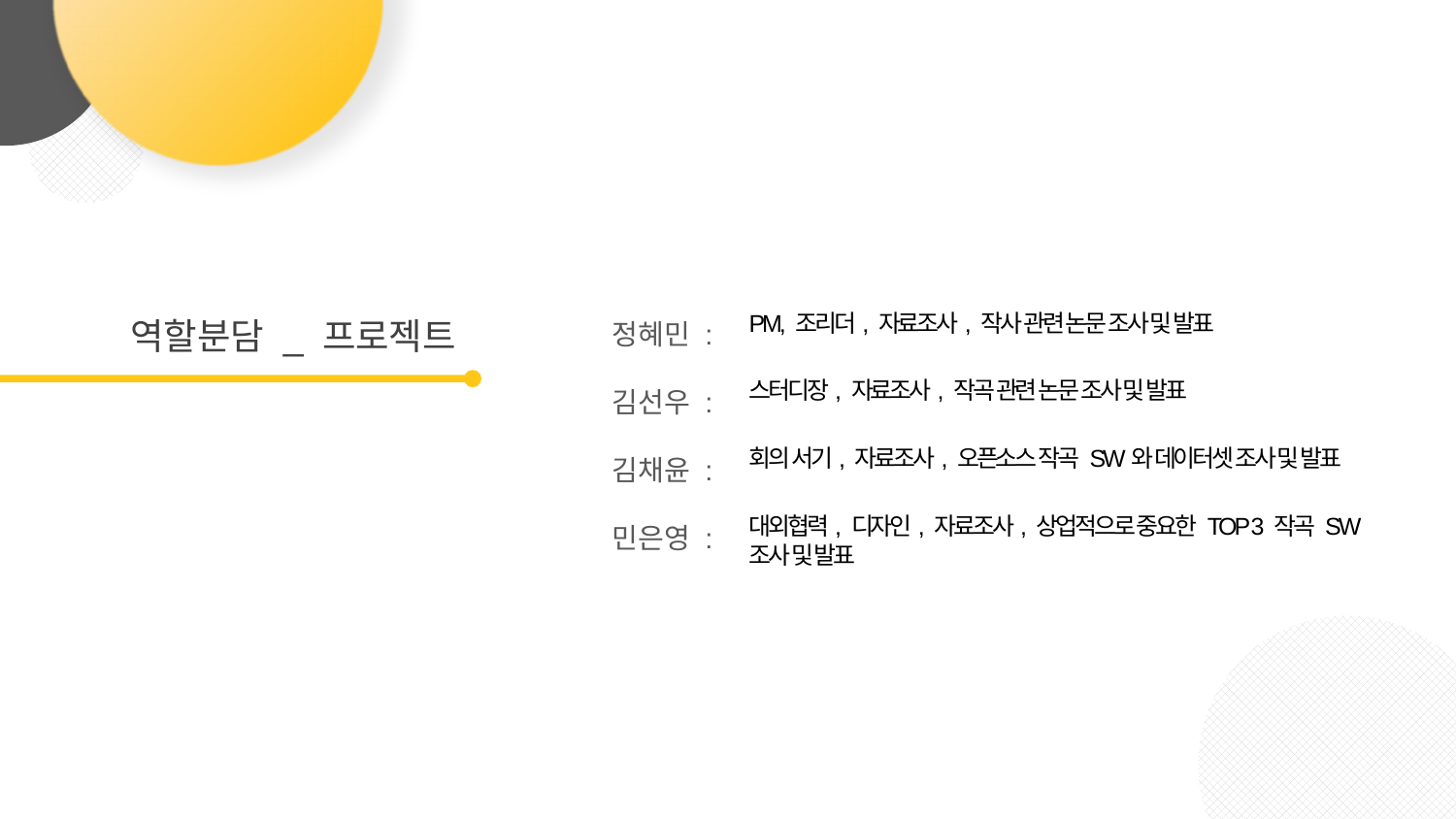

정혜민 :
김선우 :
김채윤 :
민은영 :
PM, 조리더, 자료조사, 작사 관련 논문 조사 및 발표

스터디장, 자료조사, 작곡 관련 논문 조사 및 발표

회의 서기, 자료조사, 오픈소스 작곡 SW와 데이터셋 조사 및 발표

대외협력, 디자인, 자료조사, 상업적으로 중요한 TOP 3 작곡 SW조사 및 발표
역할분담 _ 프로젝트